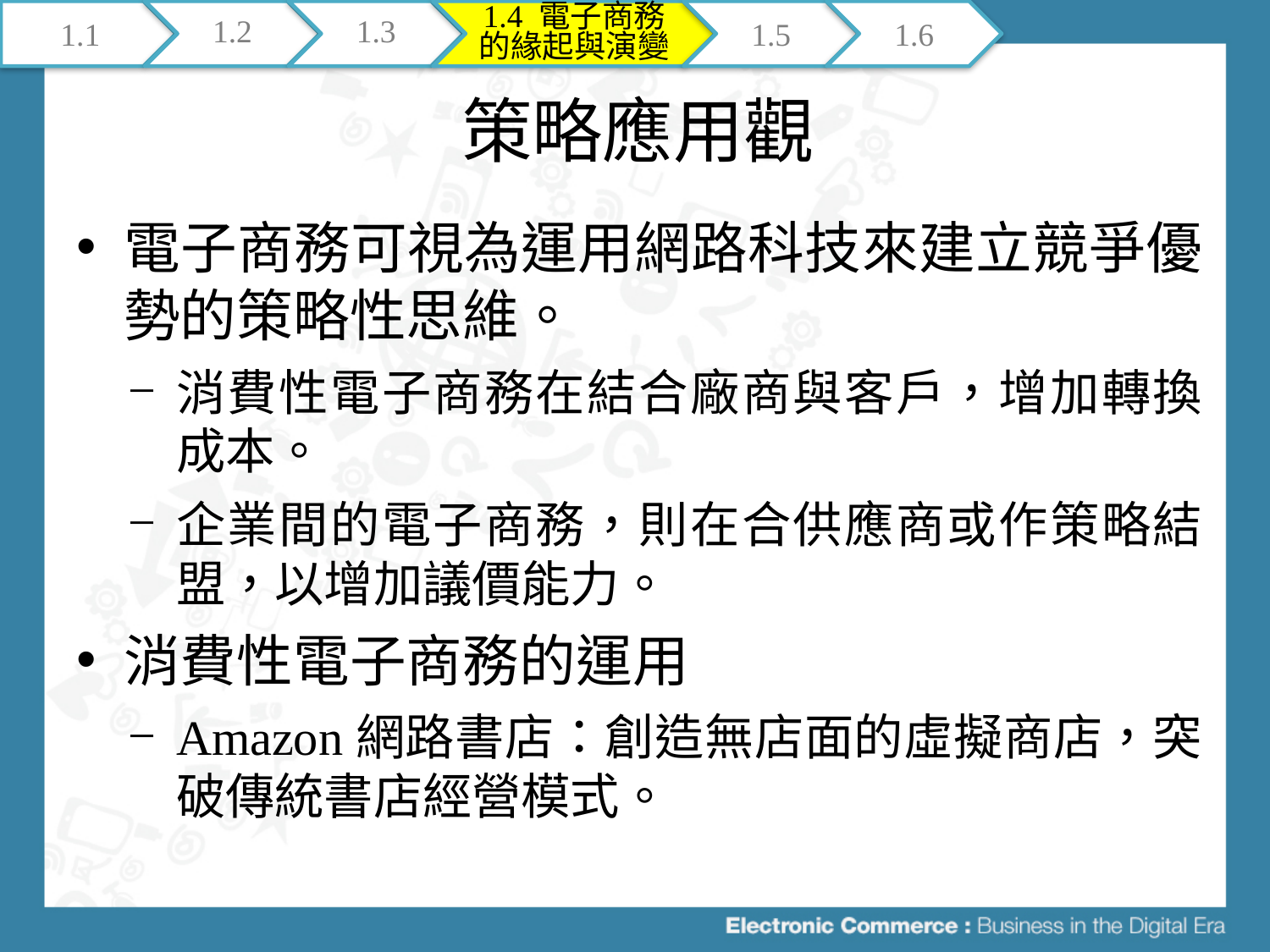

1.1
1.2
1.3
1.4 電子商務的緣起與演變
1.5
1.6
# 策略應用觀
電子商務可視為運用網路科技來建立競爭優勢的策略性思維。
消費性電子商務在結合廠商與客戶，增加轉換成本。
企業間的電子商務，則在合供應商或作策略結盟，以增加議價能力。
消費性電子商務的運用
Amazon網路書店：創造無店面的虛擬商店，突破傳統書店經營模式。